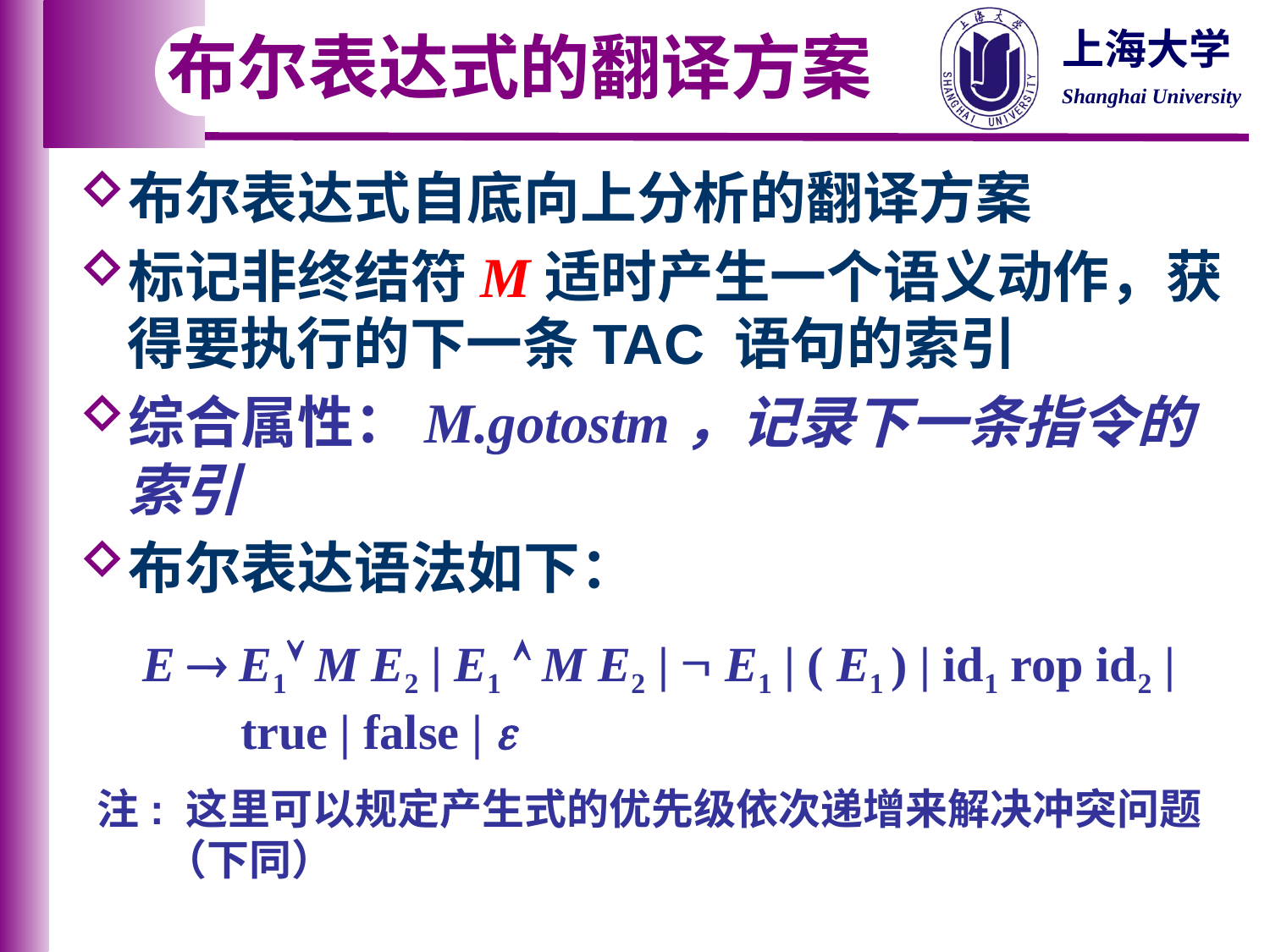

布尔表达式的翻译方案
布尔表达式自底向上分析的翻译方案
标记非终结符M适时产生一个语义动作，获得要执行的下一条TAC 语句的索引
综合属性：M.gotostm，记录下一条指令的索引
布尔表达语法如下：
E → E1∨ M E2 | E1 ∧ M E2 | ¬ E1 | ( E1 ) | id1 rop id2 |
        true | false | ε
注: 这里可以规定产生式的优先级依次递增来解决冲突问题
      （下同）